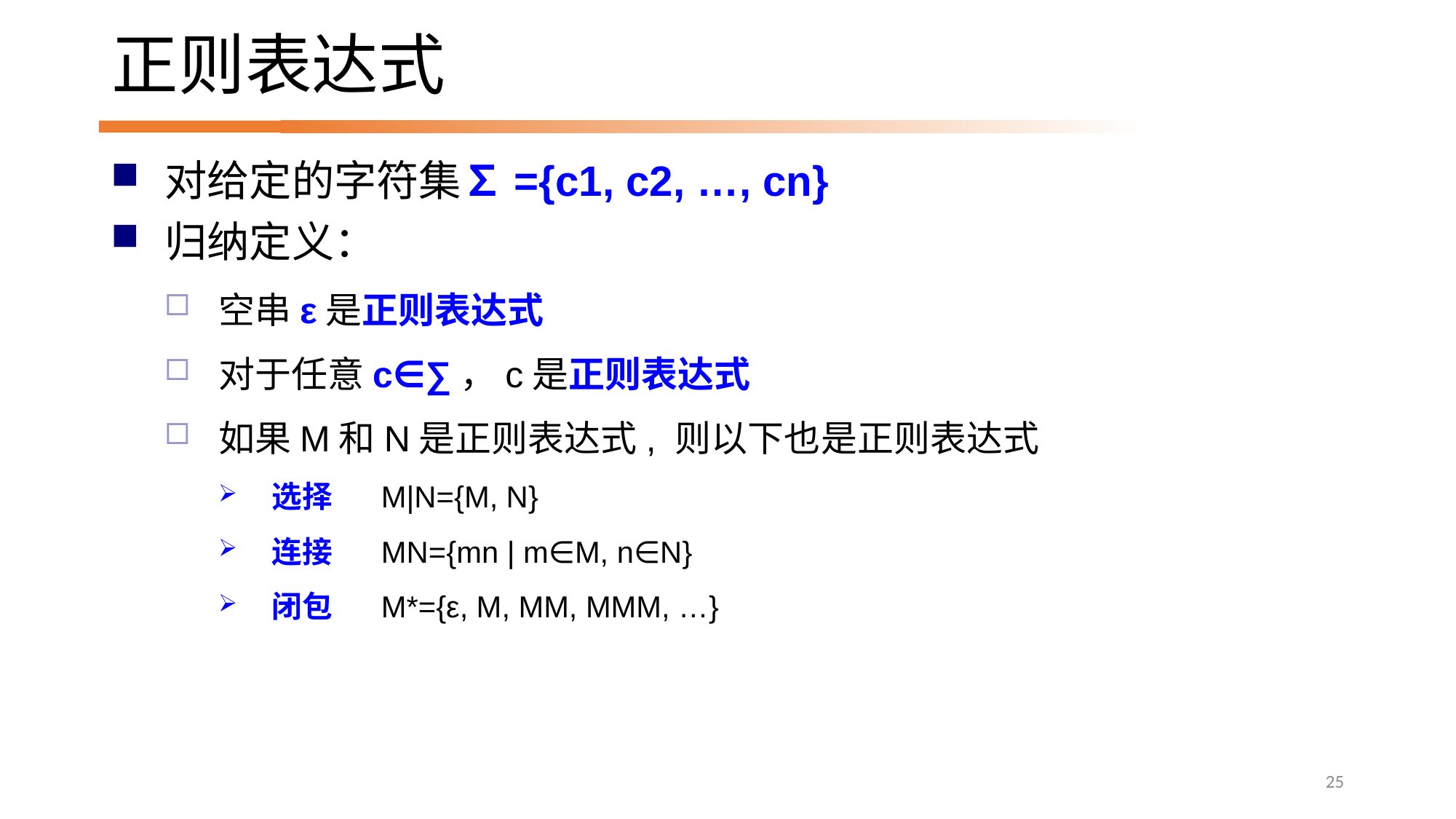

# 正则表达式
对给定的字符集∑={c1, c2, …, cn}
归纳定义：
空串ε是正则表达式
对于任意c∈∑，c是正则表达式
如果M和N是正则表达式, 则以下也是正则表达式
选择	M|N={M, N}
连接	MN={mn | m∈M, n∈N}
闭包	M*={ε, M, MM, MMM, …}
25